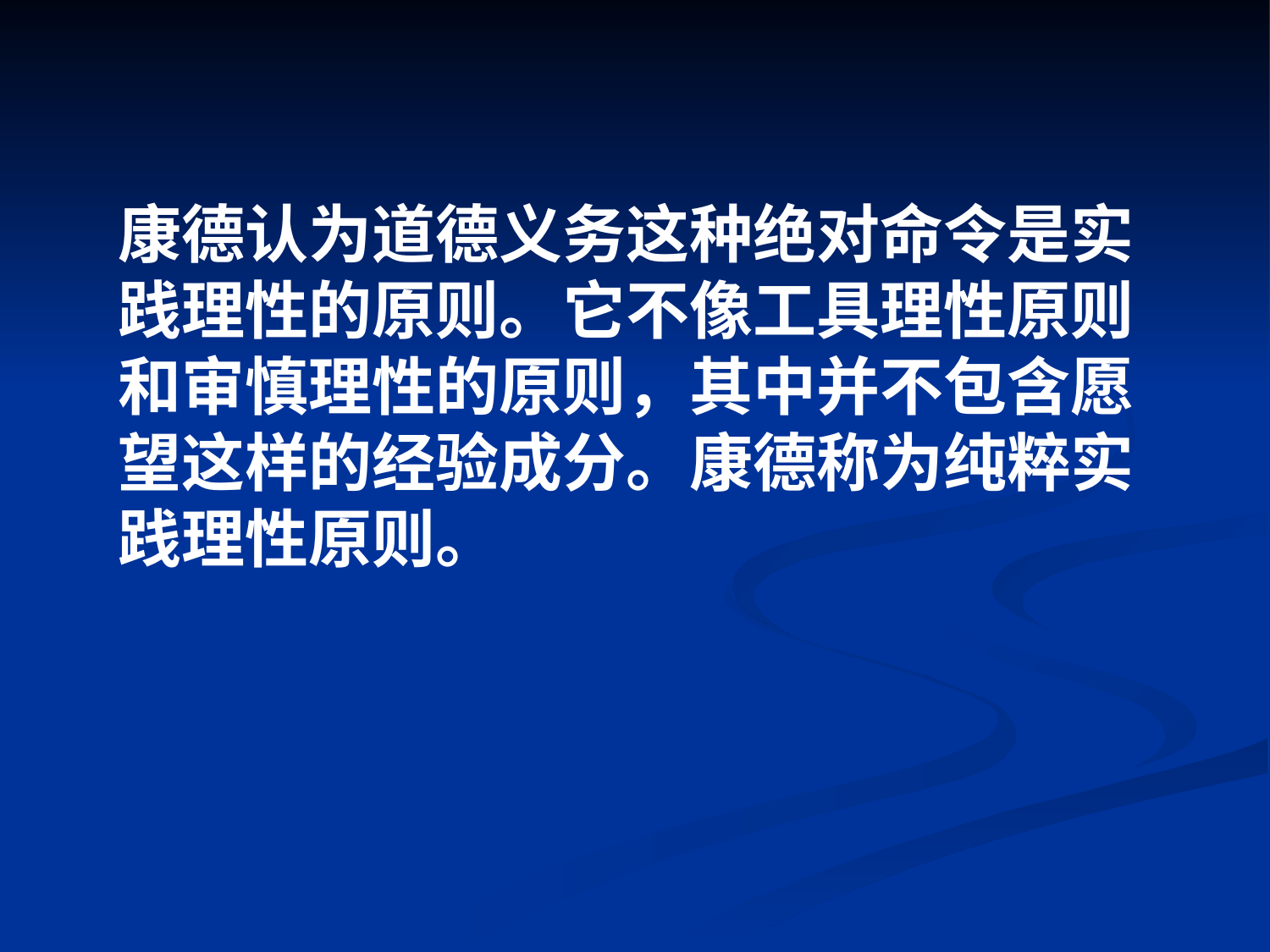

康德认为道德义务这种绝对命令是实践理性的原则。它不像工具理性原则和审慎理性的原则，其中并不包含愿望这样的经验成分。康德称为纯粹实践理性原则。